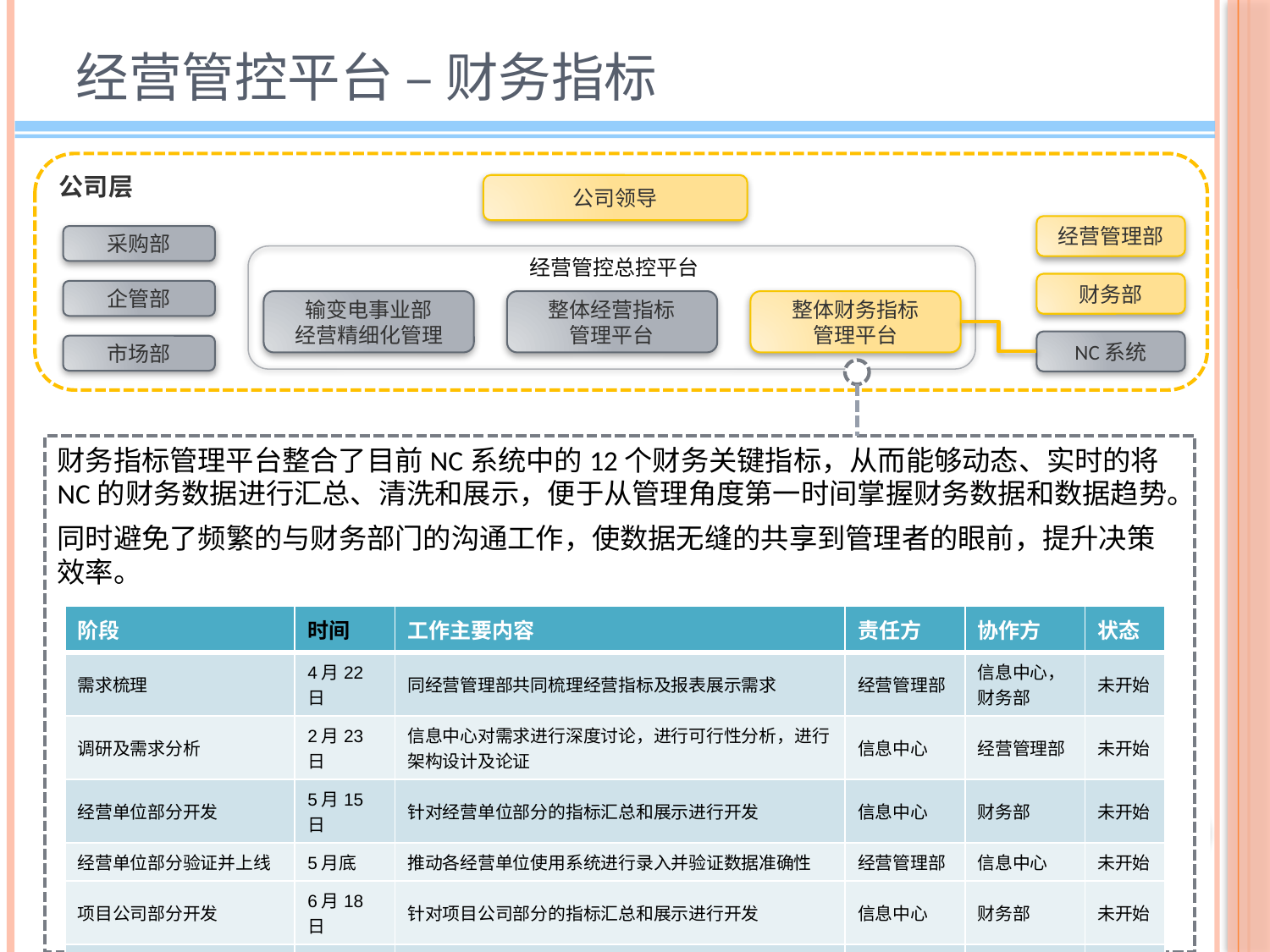

# 经营管控平台 – 财务指标

财务指标管理平台整合了目前NC系统中的12个财务关键指标，从而能够动态、实时的将NC的财务数据进行汇总、清洗和展示，便于从管理角度第一时间掌握财务数据和数据趋势。
同时避免了频繁的与财务部门的沟通工作，使数据无缝的共享到管理者的眼前，提升决策效率。
| 阶段 | 时间 | 工作主要内容 | 责任方 | 协作方 | 状态 |
| --- | --- | --- | --- | --- | --- |
| 需求梳理 | 4月22日 | 同经营管理部共同梳理经营指标及报表展示需求 | 经营管理部 | 信息中心，财务部 | 未开始 |
| 调研及需求分析 | 2月23日 | 信息中心对需求进行深度讨论，进行可行性分析，进行架构设计及论证 | 信息中心 | 经营管理部 | 未开始 |
| 经营单位部分开发 | 5月15日 | 针对经营单位部分的指标汇总和展示进行开发 | 信息中心 | 财务部 | 未开始 |
| 经营单位部分验证并上线 | 5月底 | 推动各经营单位使用系统进行录入并验证数据准确性 | 经营管理部 | 信息中心 | 未开始 |
| 项目公司部分开发 | 6月18日 | 针对项目公司部分的指标汇总和展示进行开发 | 信息中心 | 财务部 | 未开始 |
| 项目公司部分验证并上线 | 6月底 | 推动各项目公司使用系统进行录入并验证数据准确性 | 经营管理部 | 信息中心 | 未开始 |
| 整体系统集成测试验收 | 6月底 | 整合项目公司和经营单位数据进行验证测试 | 经营管理部 | 信息中心 | 未开始 |